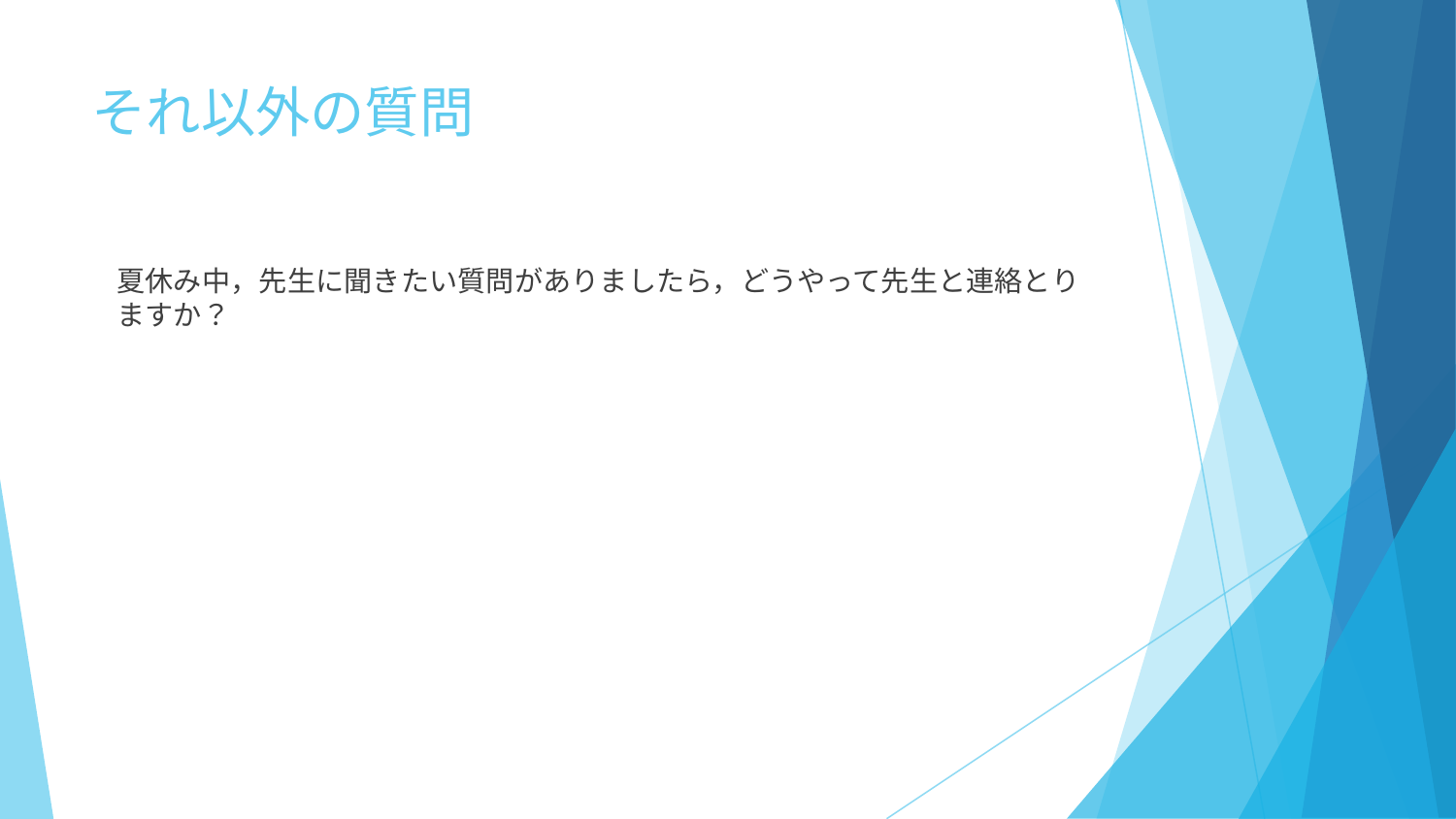

# それ以外の質問
夏休み中，先生に聞きたい質問がありましたら，どうやって先生と連絡とりますか？